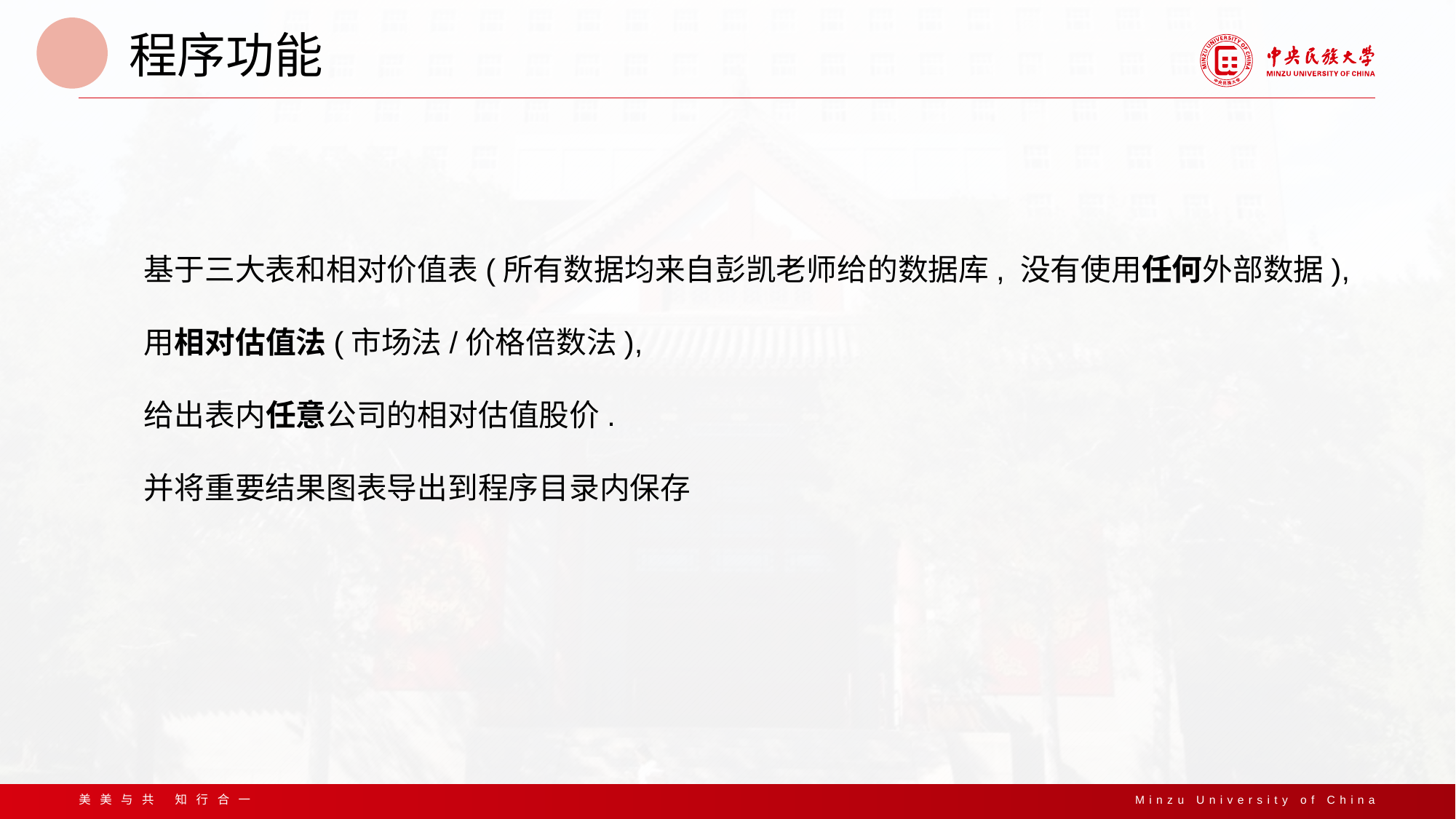

程序功能
基于三大表和相对价值表(所有数据均来自彭凯老师给的数据库, 没有使用任何外部数据),
用相对估值法(市场法/价格倍数法),
给出表内任意公司的相对估值股价.
并将重要结果图表导出到程序目录内保存
美美与共 知行合一
Minzu University of China